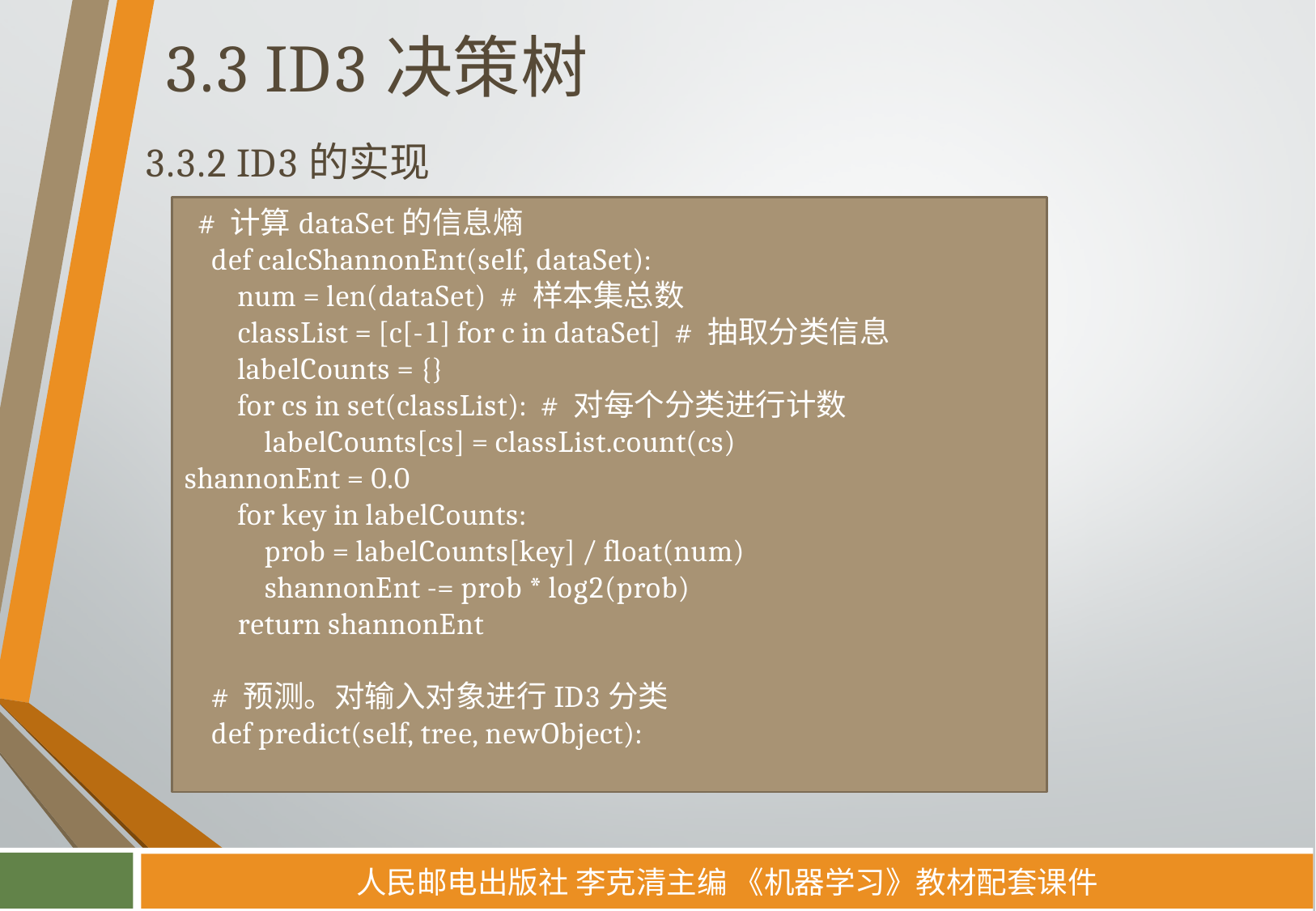

# 3.3 ID3决策树
3.3.2 ID3的实现
  # 计算dataSet的信息熵
    def calcShannonEnt(self, dataSet):
        num = len(dataSet)  # 样本集总数
        classList = [c[-1] for c in dataSet]  # 抽取分类信息
        labelCounts = {}
        for cs in set(classList):  # 对每个分类进行计数
            labelCounts[cs] = classList.count(cs)
shannonEnt = 0.0
        for key in labelCounts:
            prob = labelCounts[key] / float(num)
            shannonEnt -= prob * log2(prob)
        return shannonEnt

    # 预测。对输入对象进行ID3分类
    def predict(self, tree, newObject):